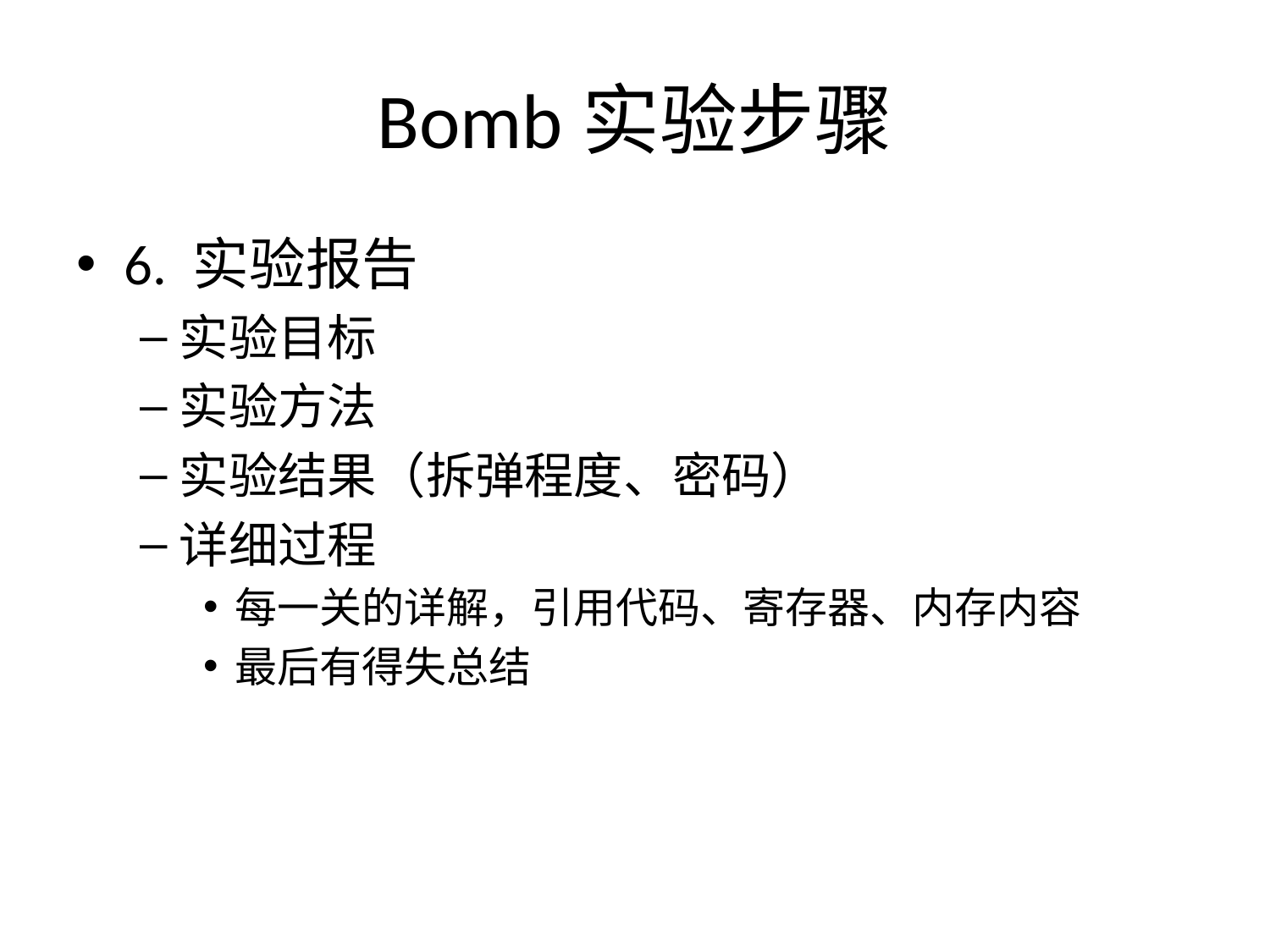

# Bomb实验步骤
6. 实验报告
实验目标
实验方法
实验结果（拆弹程度、密码）
详细过程
每一关的详解，引用代码、寄存器、内存内容
最后有得失总结